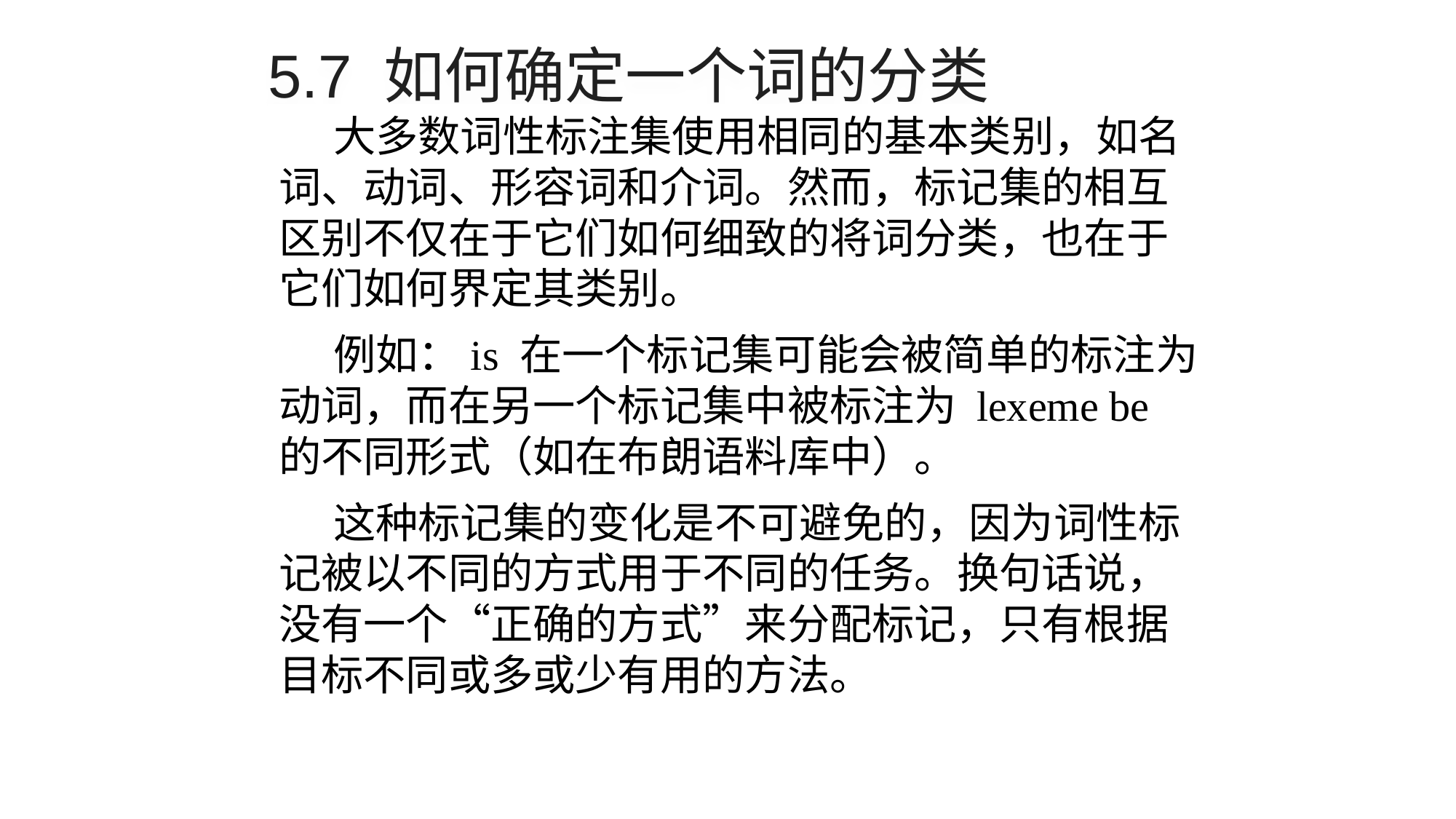

# 5.7 如何确定一个词的分类
大多数词性标注集使用相同的基本类别，如名词、动词、形容词和介词。然而，标记集的相互区别不仅在于它们如何细致的将词分类，也在于它们如何界定其类别。
例如：is 在一个标记集可能会被简单的标注为动词，而在另一个标记集中被标注为 lexeme be 的不同形式（如在布朗语料库中）。
这种标记集的变化是不可避免的，因为词性标记被以不同的方式用于不同的任务。换句话说，没有一个“正确的方式”来分配标记，只有根据目标不同或多或少有用的方法。